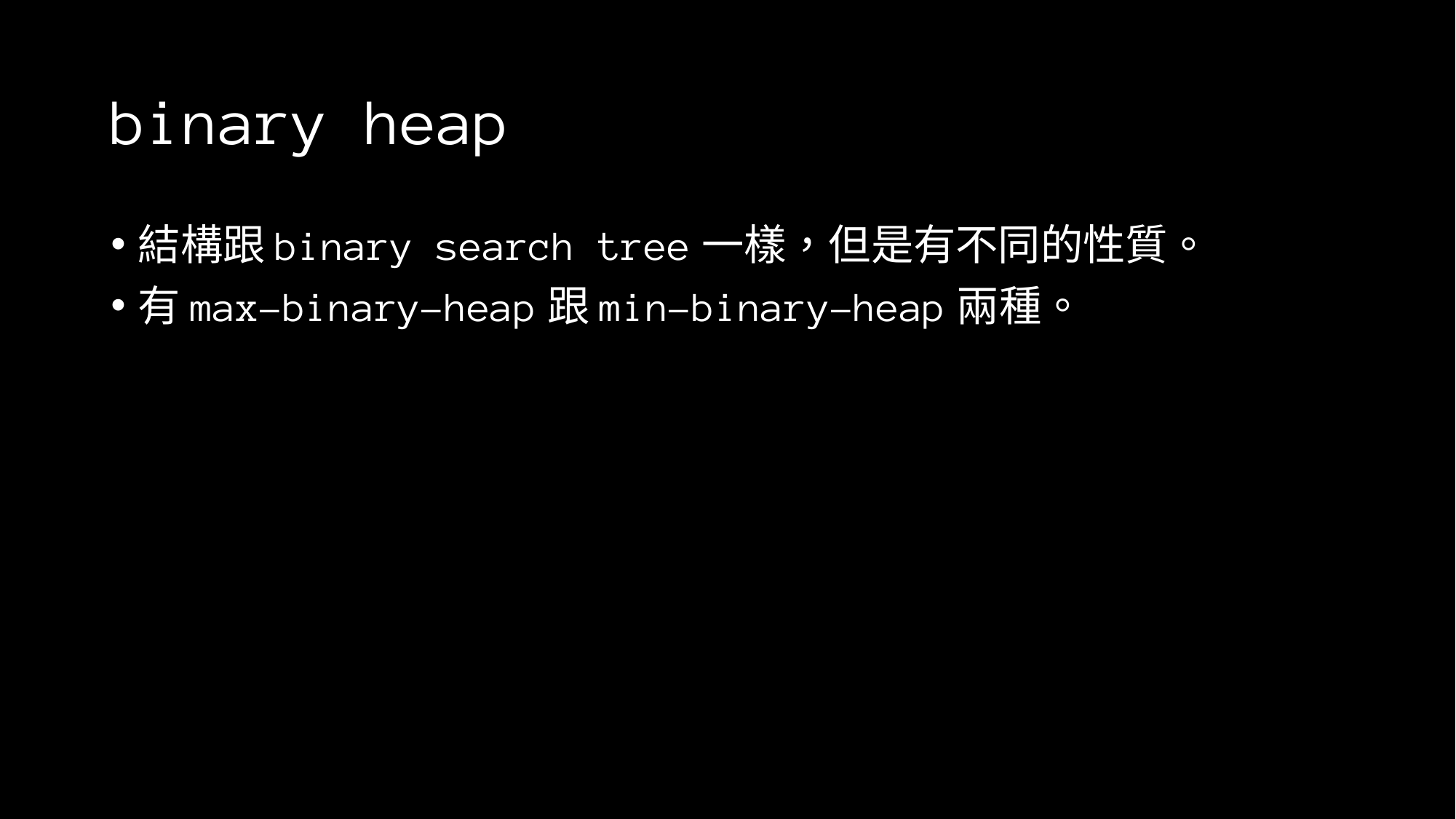

# binary heap
結構跟binary search tree一樣，但是有不同的性質。
有max-binary-heap跟min-binary-heap兩種。